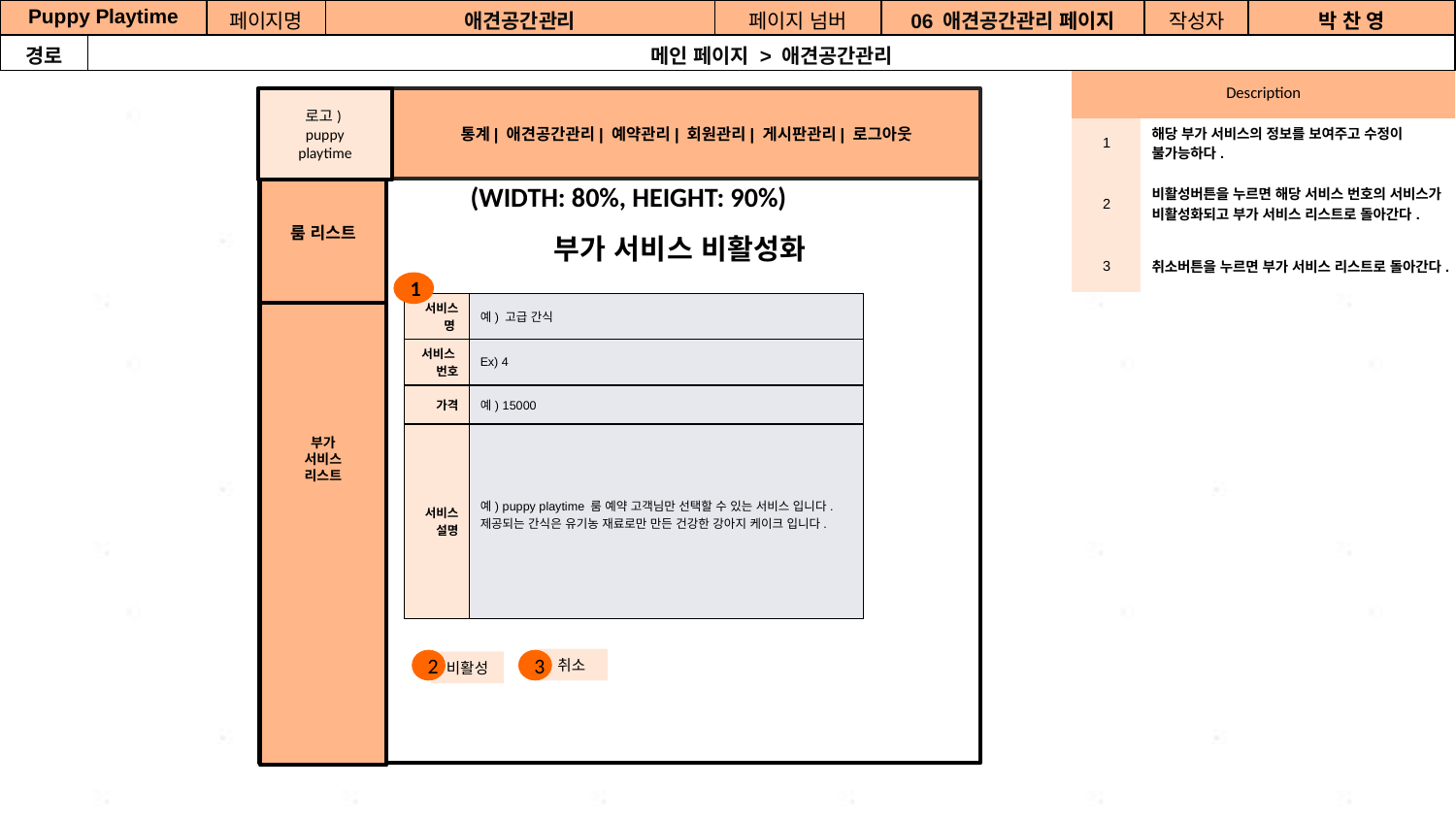

| Puppy Playtime | 김 주 영 | 페이지명 | 애견공간관리 | 페이지 넘버 | 06 애견공간관리 페이지 | 작성자 | 박 찬 영 |
| --- | --- | --- | --- | --- | --- | --- | --- |
| 경로 | 메인 페이지 > 애견공간관리 | 김 주 영 | 김 주 영 | 김 주 영 | 김 주 영 | 김 주 영 | 김 주 영 |
공간(오피스) 대여 시스템
| Description |  |
| --- | --- |
| 1 | 해당 부가 서비스의 정보를 보여주고 수정이 불가능하다. |
| 2 | 비활성버튼을 누르면 해당 서비스 번호의 서비스가 비활성화되고 부가 서비스 리스트로 돌아간다. |
| 3 | 취소버튼을 누르면 부가 서비스 리스트로 돌아간다. |
통계| 애견공간관리| 예약관리| 회원관리| 게시판관리| 로그아웃
로고)
puppy
playtime
룸 리스트
(WIDTH: 80%, HEIGHT: 90%)

부가
서비스
리스트

1
| 서비스 명 | 예) 고급 간식 |
| --- | --- |
| 서비스 번호 | Ex) 4 |
| 가격 | 예) 15000 |
| 서비스 설명 | 예) puppy playtime 룸 예약 고객님만 선택할 수 있는 서비스 입니다. 제공되는 간식은 유기농 재료로만 만든 건강한 강아지 케이크 입니다. |
취소
3
2
비활성
부가 서비스 비활성화